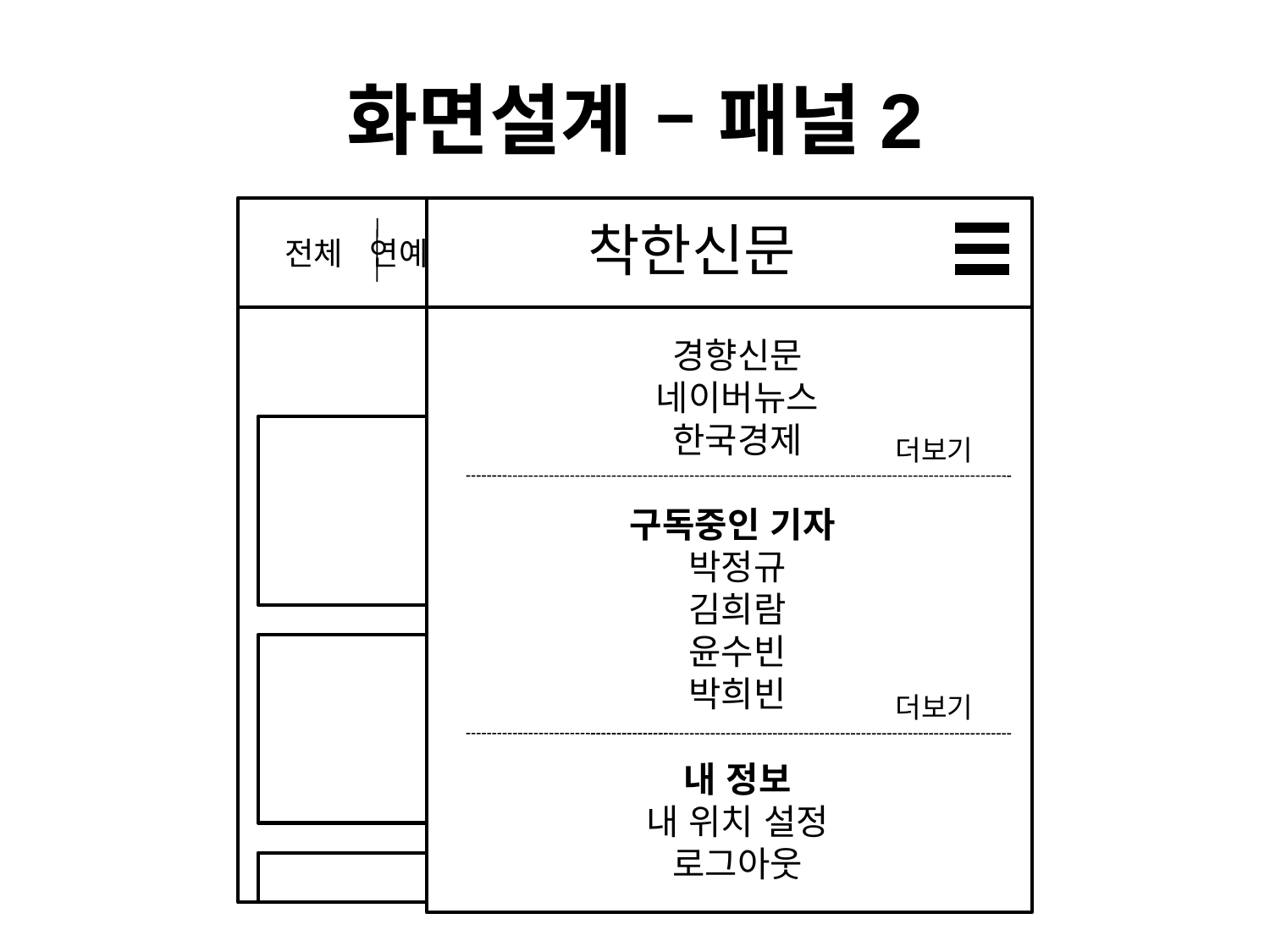

# 화면설계 – 패널2
   전체   연예/문화   스포츠    IT/과학   정치

착한신문

경향신문
네이버뉴스
한국경제

구독중인 기자
박정규
김희람
윤수빈
박희빈

내 정보
내 위치 설정
로그아웃

더보기

더보기